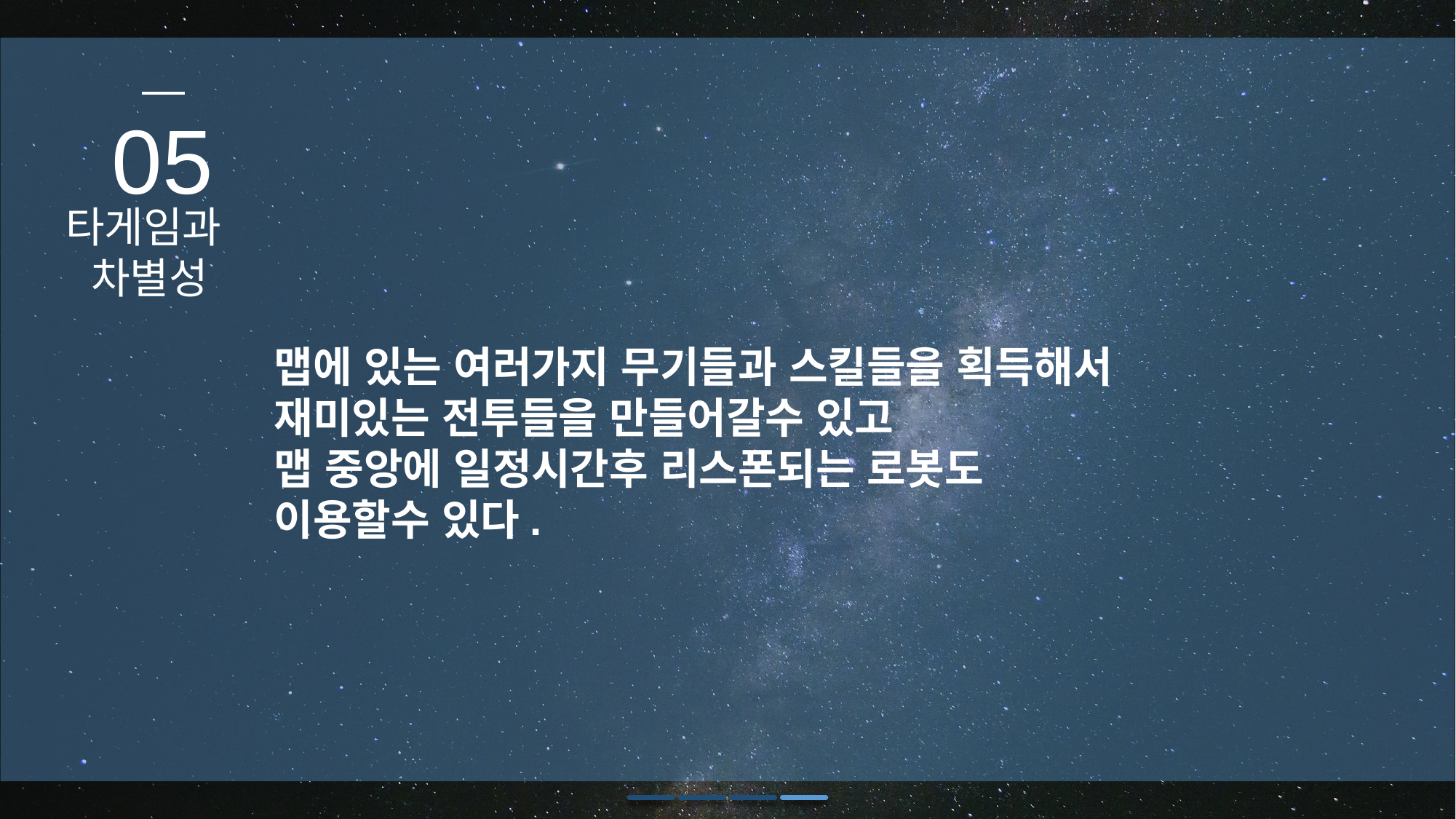

05
타게임과
차별성
맵에 있는 여러가지 무기들과 스킬들을 획득해서
재미있는 전투들을 만들어갈수 있고
맵 중앙에 일정시간후 리스폰되는 로봇도
이용할수 있다.